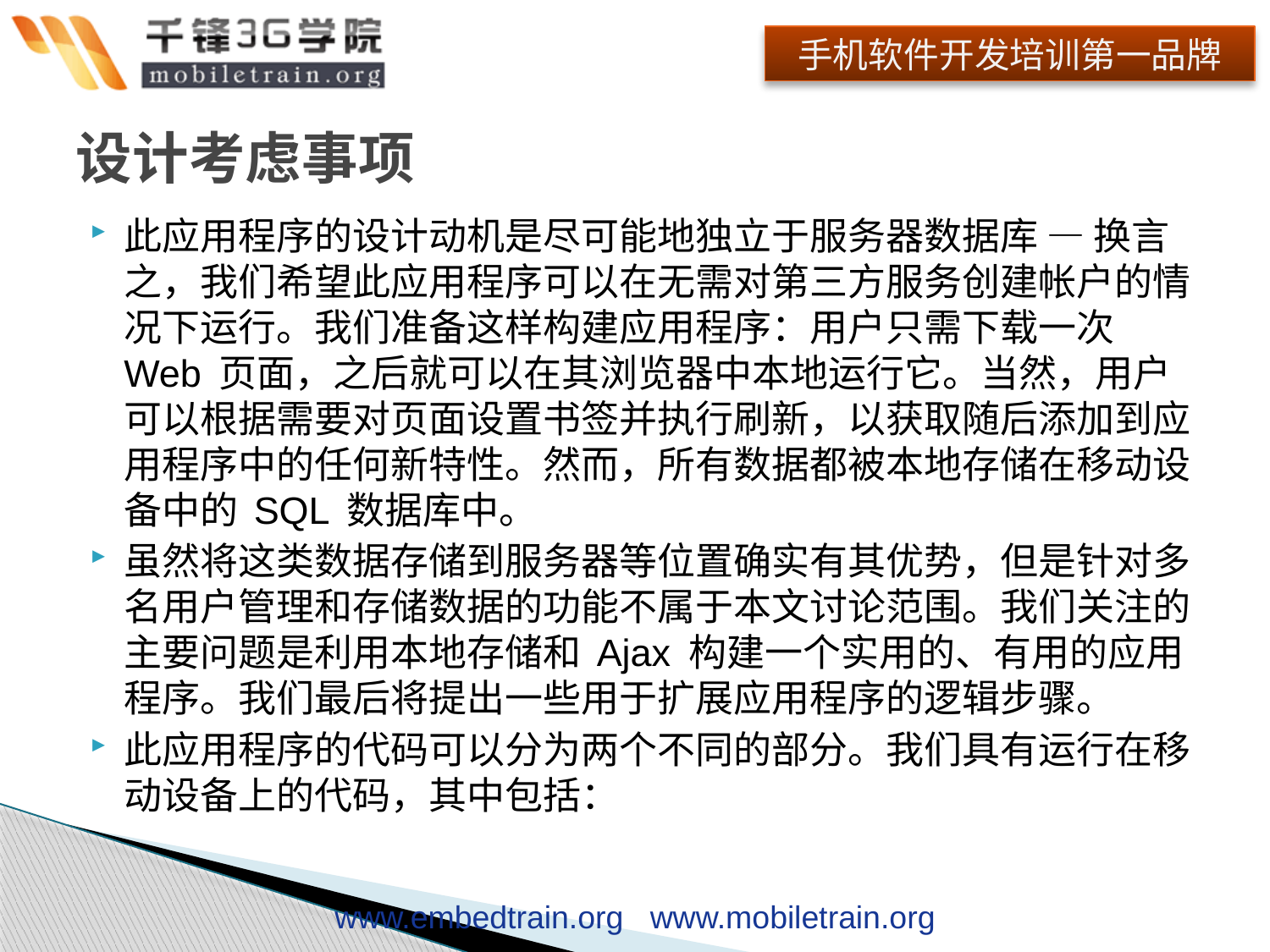

# 设计考虑事项
此应用程序的设计动机是尽可能地独立于服务器数据库 — 换言之，我们希望此应用程序可以在无需对第三方服务创建帐户的情况下运行。我们准备这样构建应用程序：用户只需下载一次 Web 页面，之后就可以在其浏览器中本地运行它。当然，用户可以根据需要对页面设置书签并执行刷新，以获取随后添加到应用程序中的任何新特性。然而，所有数据都被本地存储在移动设备中的 SQL 数据库中。
虽然将这类数据存储到服务器等位置确实有其优势，但是针对多名用户管理和存储数据的功能不属于本文讨论范围。我们关注的主要问题是利用本地存储和 Ajax 构建一个实用的、有用的应用程序。我们最后将提出一些用于扩展应用程序的逻辑步骤。
此应用程序的代码可以分为两个不同的部分。我们具有运行在移动设备上的代码，其中包括：